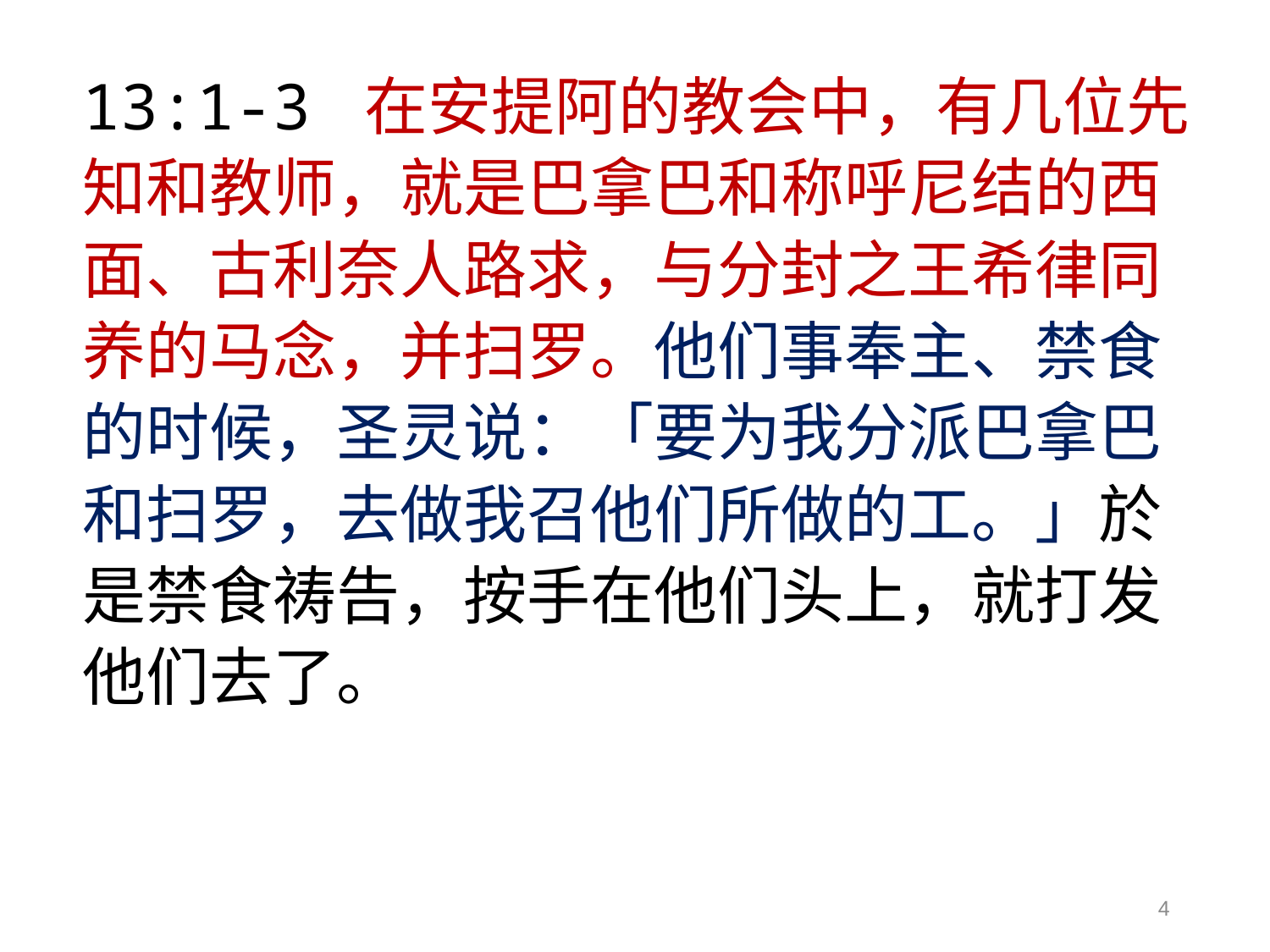

13:1-3 在安提阿的教会中，有几位先知和教师，就是巴拿巴和称呼尼结的西面、古利奈人路求，与分封之王希律同养的马念，并扫罗。他们事奉主、禁食的时候，圣灵说：「要为我分派巴拿巴和扫罗，去做我召他们所做的工。」於是禁食祷告，按手在他们头上，就打发他们去了。
4